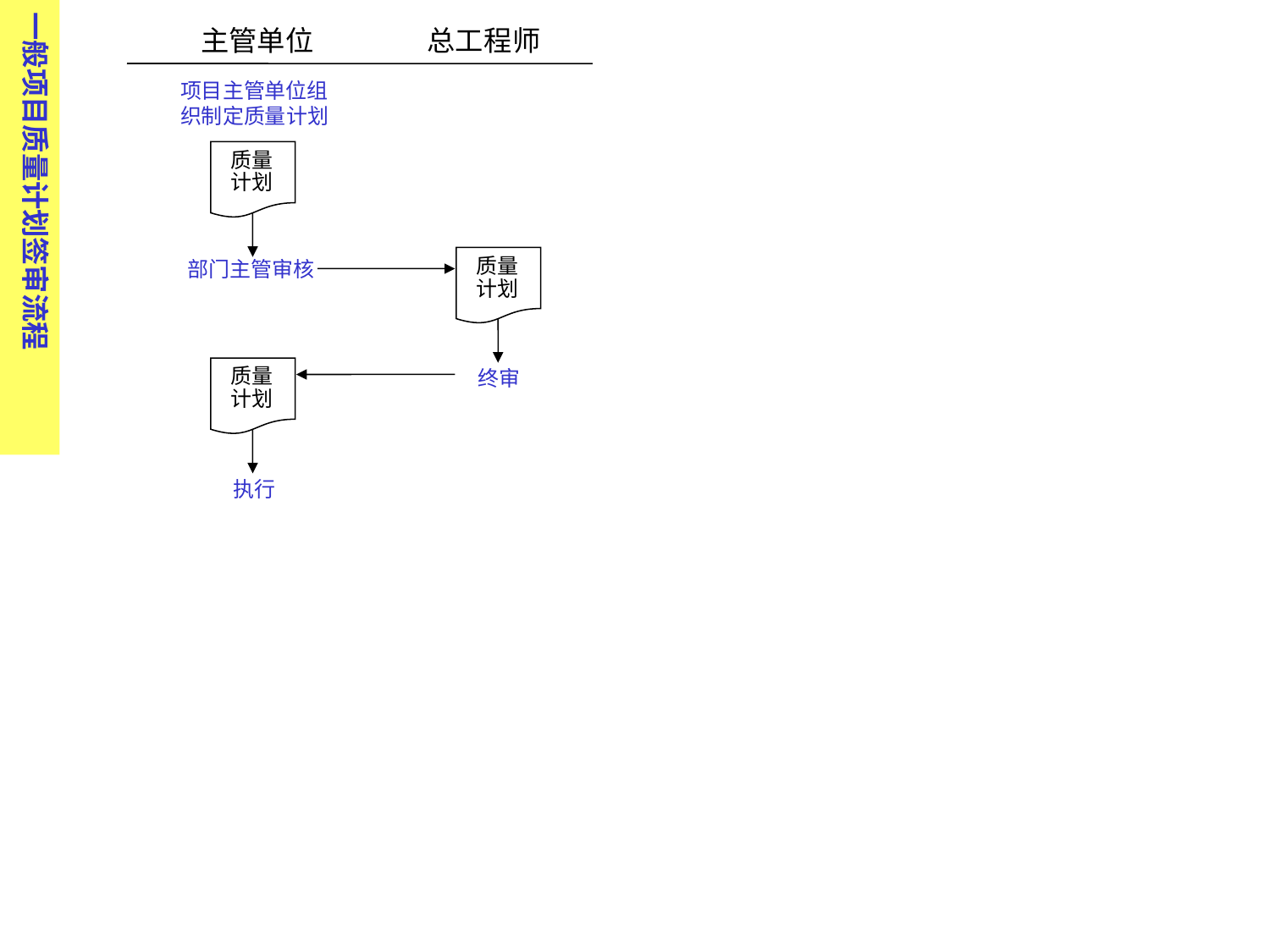

一般项目质量计划签审流程
主管单位                  总工程师

项目主管单位组织制定质量计划

质量计划

质量计划
部门主管审核

终审
质量计划

执行
55